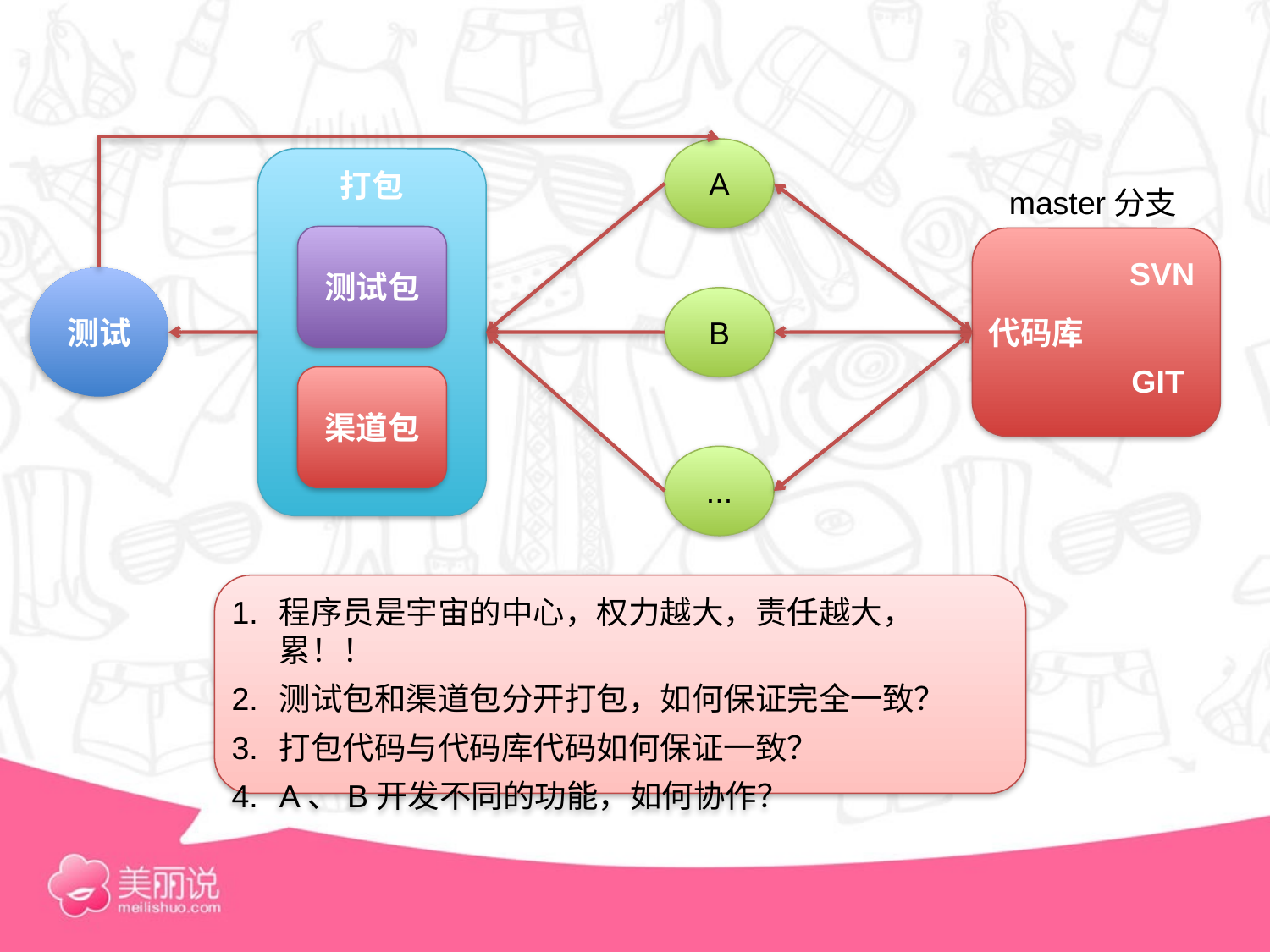

A
打包
master分支
测试包
代码库
SVN
测试
B
GIT
渠道包
...
程序员是宇宙的中心，权力越大，责任越大，累！！
测试包和渠道包分开打包，如何保证完全一致？
打包代码与代码库代码如何保证一致？
A、B开发不同的功能，如何协作？